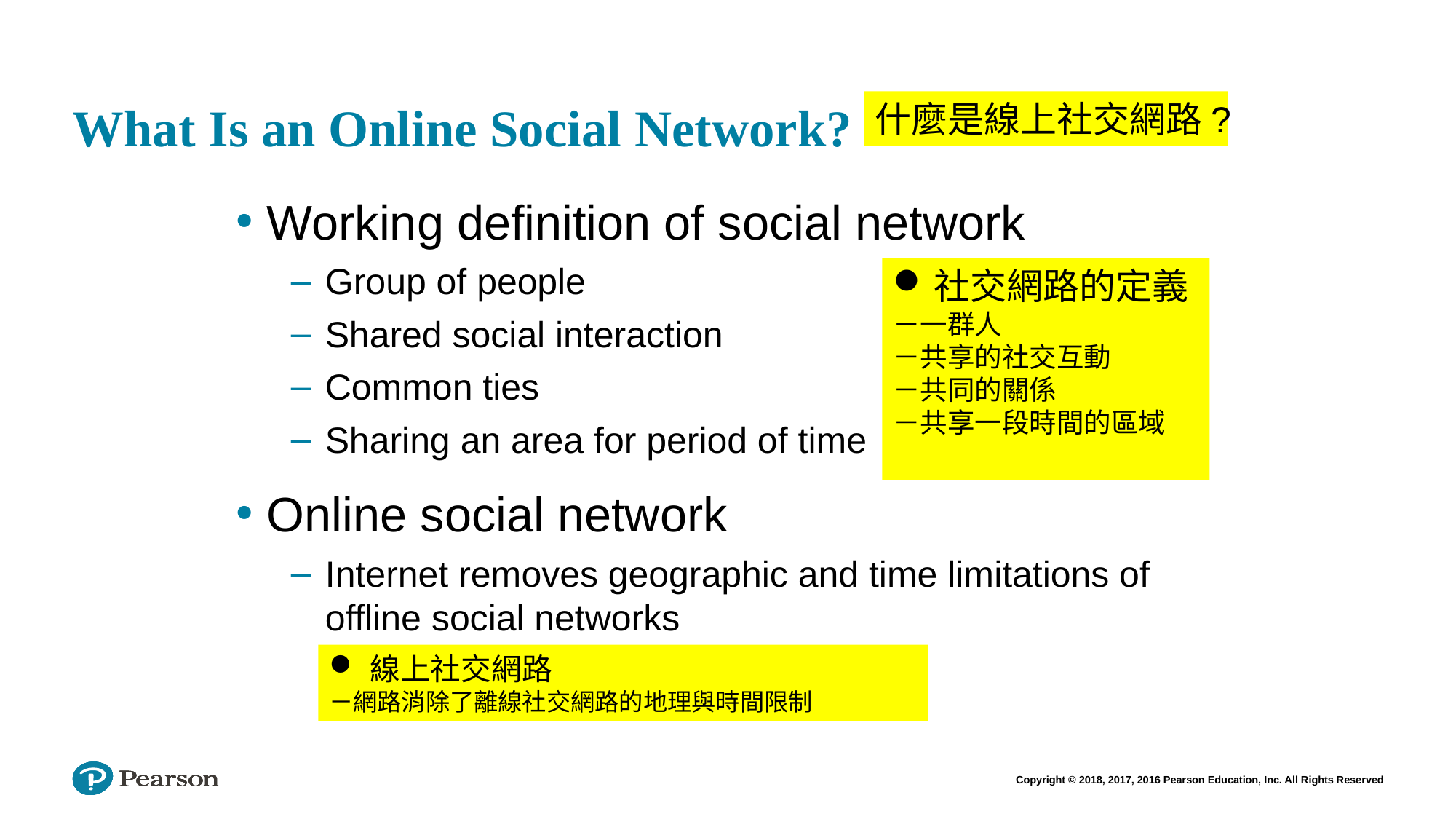

# What Is an Online Social Network?
什麼是線上社交網路?
Working definition of social network
Group of people
Shared social interaction
Common ties
Sharing an area for period of time
Online social network
Internet removes geographic and time limitations of offline social networks
社交網路的定義
－一群人
－共享的社交互動
－共同的關係
－共享一段時間的區域

線上社交網路
－網路消除了離線社交網路的地理與時間限制